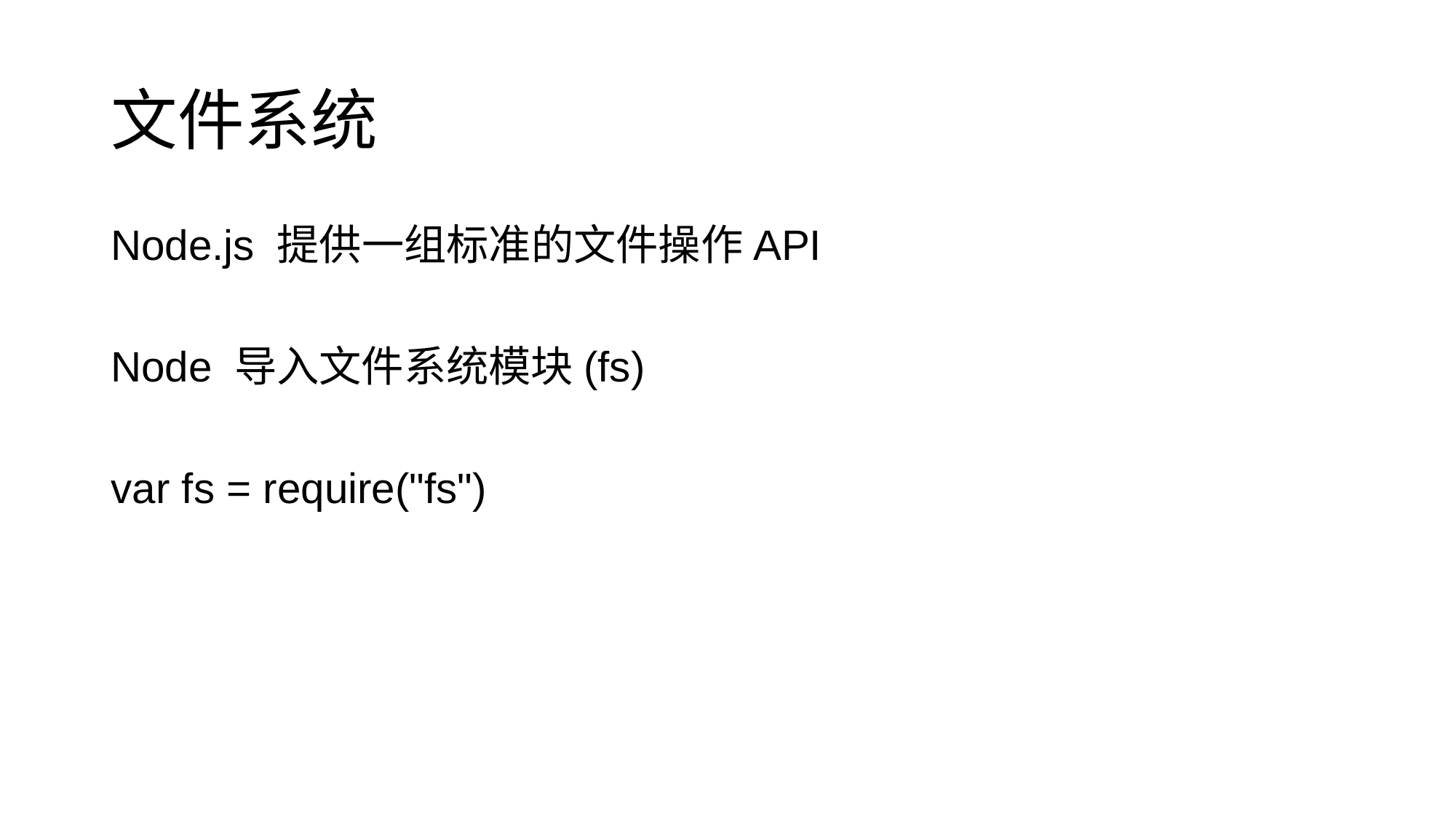

# 文件系统
Node.js 提供一组标准的文件操作API

Node 导入文件系统模块(fs)

var fs = require("fs")